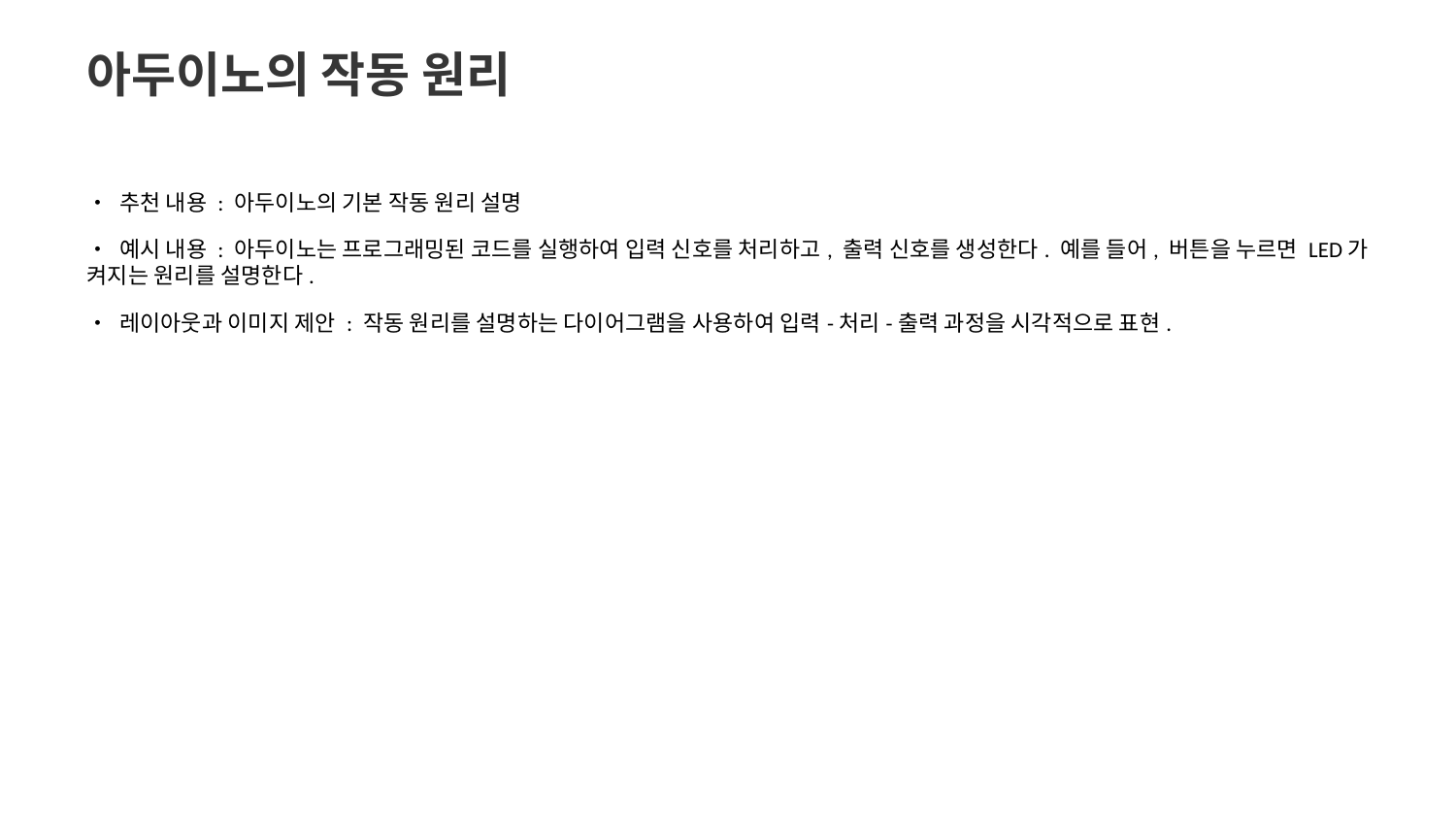

아두이노의 작동 원리
• 추천 내용 : 아두이노의 기본 작동 원리 설명
• 예시 내용 : 아두이노는 프로그래밍된 코드를 실행하여 입력 신호를 처리하고, 출력 신호를 생성한다. 예를 들어, 버튼을 누르면 LED가 켜지는 원리를 설명한다.
• 레이아웃과 이미지 제안 : 작동 원리를 설명하는 다이어그램을 사용하여 입력-처리-출력 과정을 시각적으로 표현.